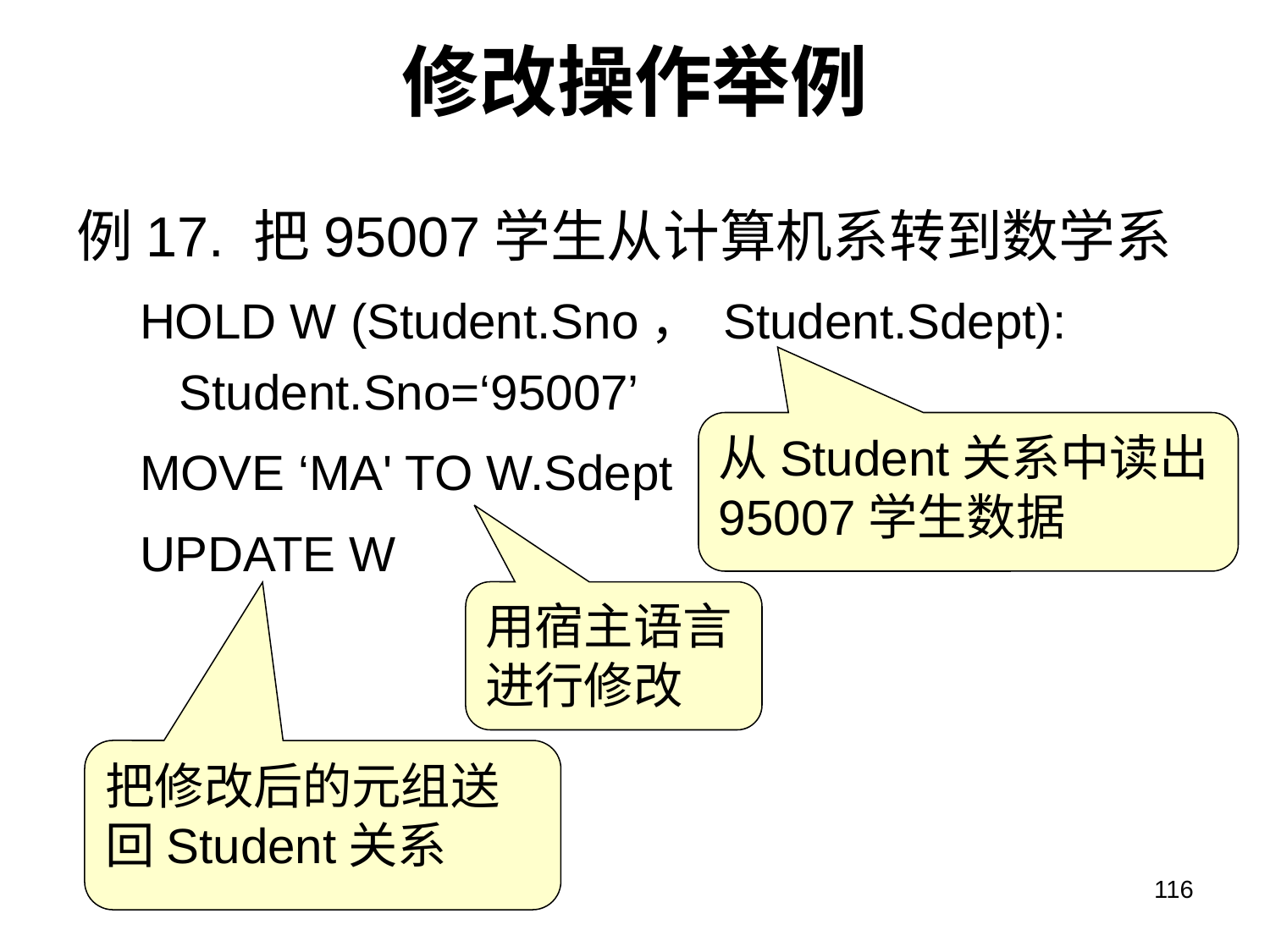

# 修改操作举例
例17. 把95007学生从计算机系转到数学系
HOLD W (Student.Sno， Student.Sdept): Student.Sno=‘95007’
MOVE ‘MA' TO W.Sdept
UPDATE W
从Student关系中读出95007学生数据
用宿主语言进行修改
把修改后的元组送回Student关系
116